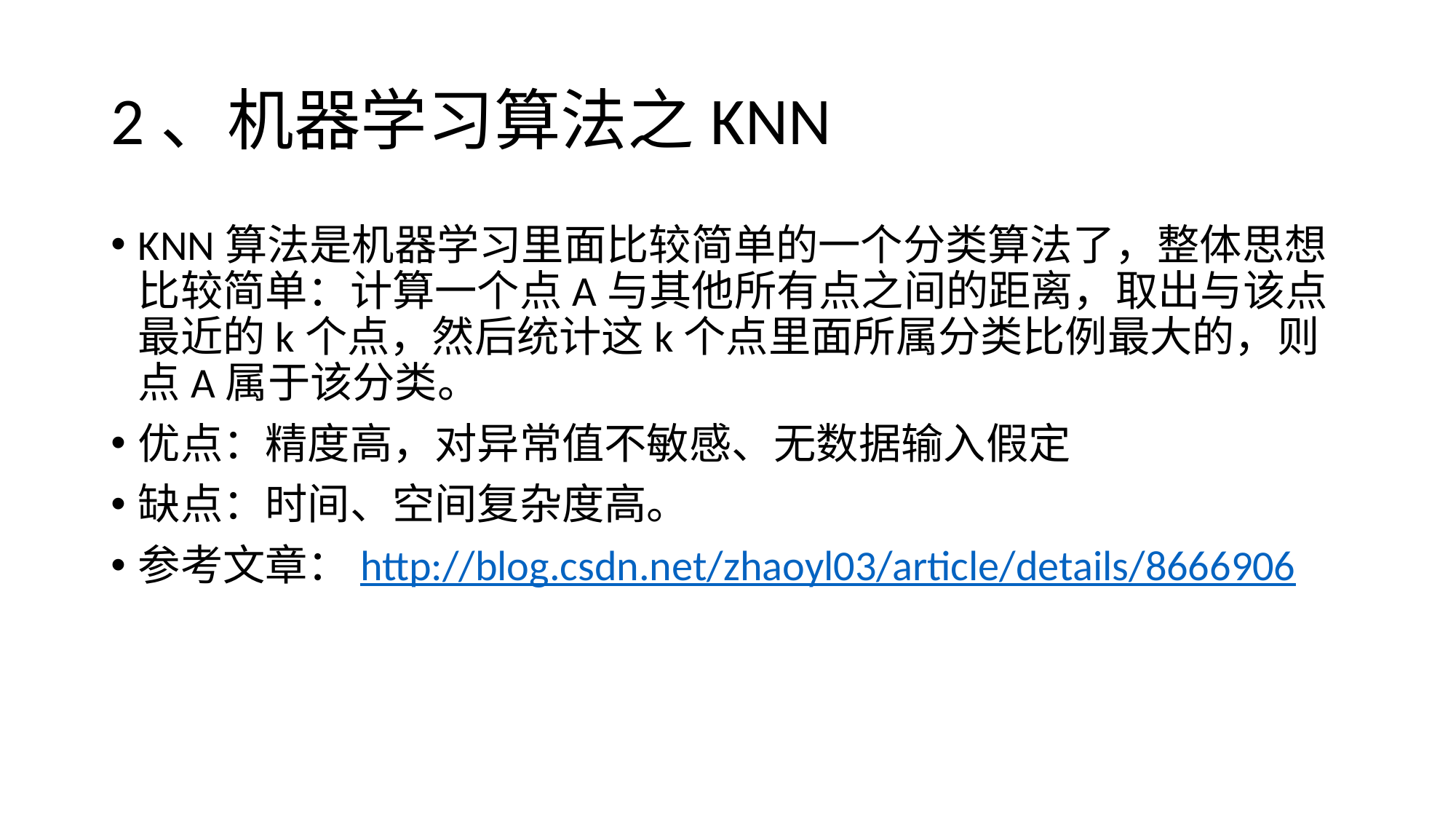

# 2、机器学习算法之KNN
KNN算法是机器学习里面比较简单的一个分类算法了，整体思想比较简单：计算一个点A与其他所有点之间的距离，取出与该点最近的k个点，然后统计这k个点里面所属分类比例最大的，则点A属于该分类。
优点：精度高，对异常值不敏感、无数据输入假定
缺点：时间、空间复杂度高。
参考文章：http://blog.csdn.net/zhaoyl03/article/details/8666906